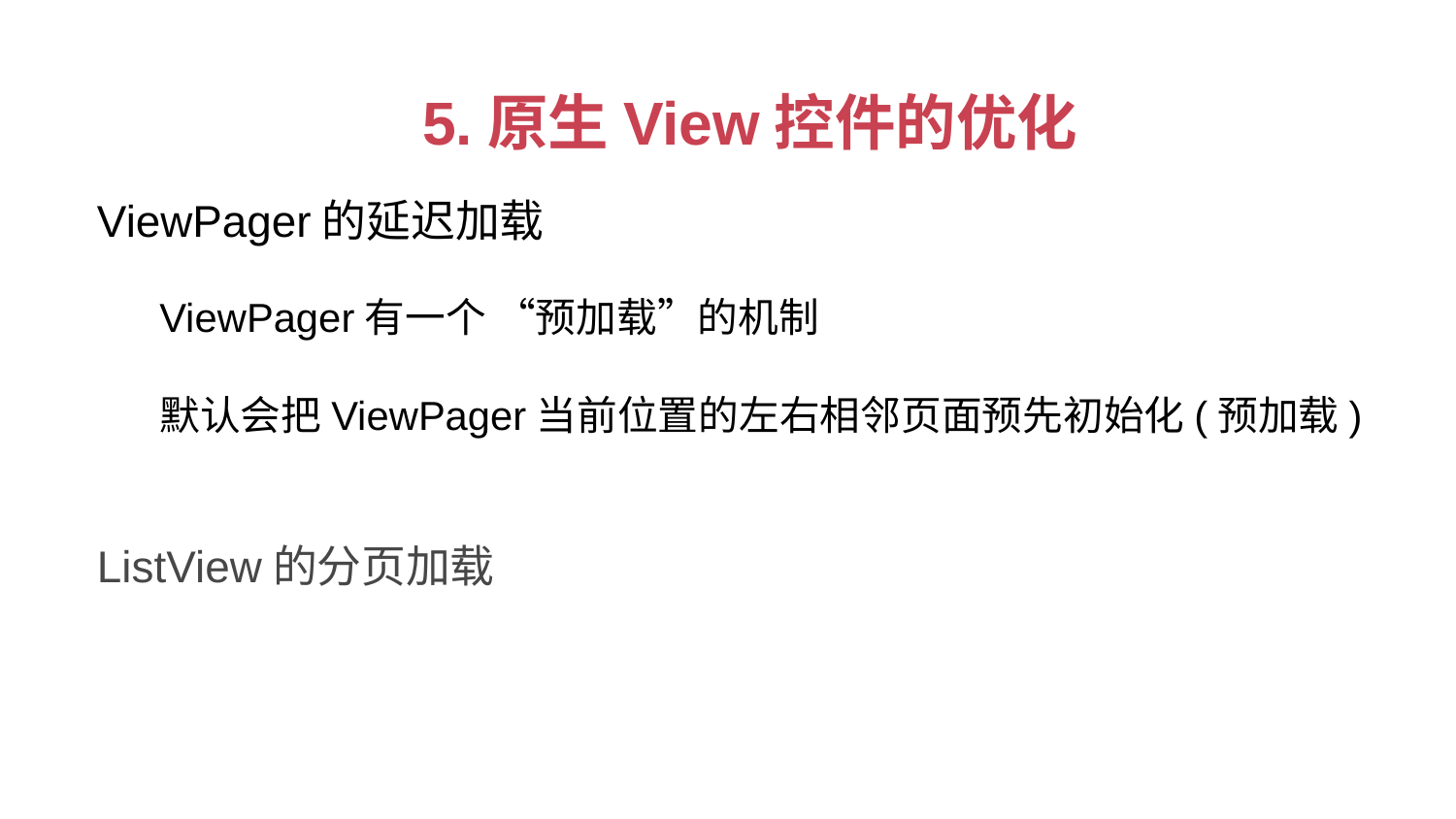

5.原生View控件的优化
ViewPager的延迟加载
ViewPager有一个 “预加载”的机制
默认会把ViewPager当前位置的左右相邻页面预先初始化(预加载)
ListView的分页加载